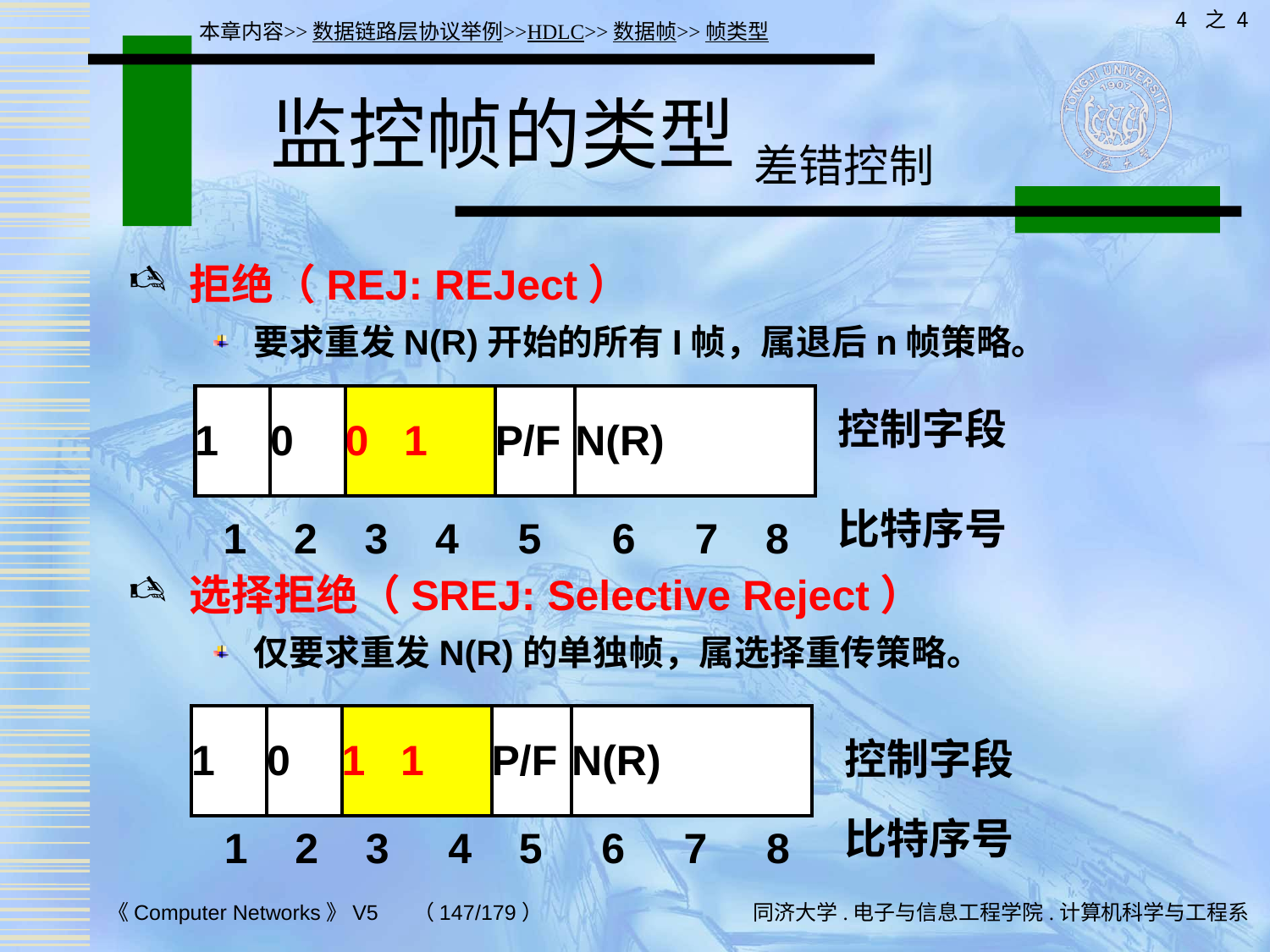

4 之 4
本章内容>>数据链路层协议举例>>HDLC>>数据帧>>帧类型
# 监控帧的类型 差错控制
拒绝（REJ: REJect）
要求重发N(R)开始的所有I帧，属退后n帧策略。

选择拒绝（SREJ: Selective Reject）
仅要求重发N(R)的单独帧，属选择重传策略。
| 1 | 0 | 0 1 | P/F | N(R) |
| --- | --- | --- | --- | --- |
控制字段
比特序号
   1    2    3    4     5      6     7    8
| 1 | 0 | 1 1 | P/F | N(R) |
| --- | --- | --- | --- | --- |
控制字段
比特序号
1    2    3     4    5     6     7     8